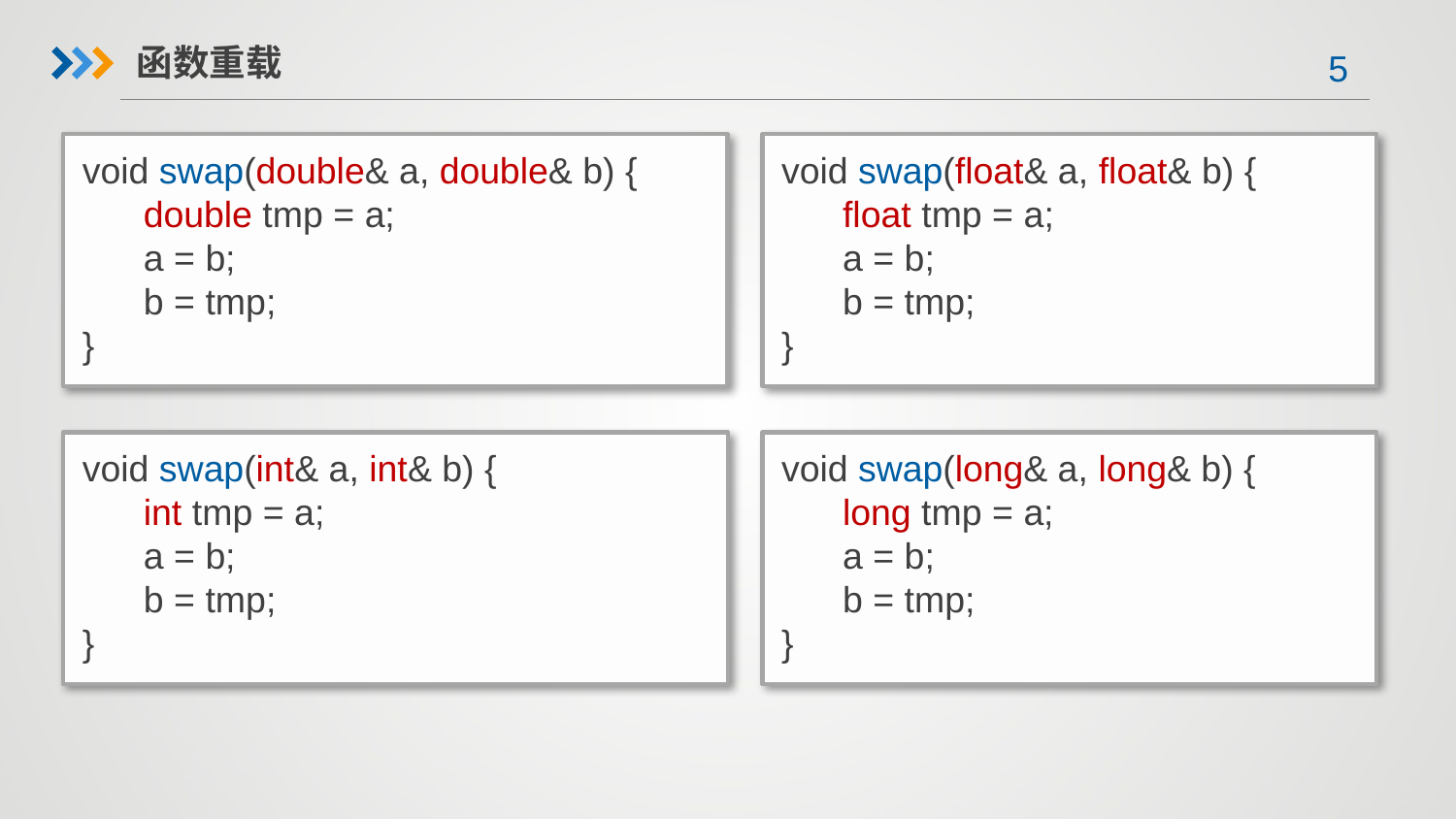

函数重载

void swap(double& a, double& b) {
      double tmp = a;
      a = b;
      b = tmp;
}

void swap(float& a, float& b) {
      float tmp = a;
      a = b;
      b = tmp;
}

void swap(int& a, int& b) {
      int tmp = a;
      a = b;
      b = tmp;
}

void swap(long& a, long& b) {
      long tmp = a;
      a = b;
      b = tmp;
}